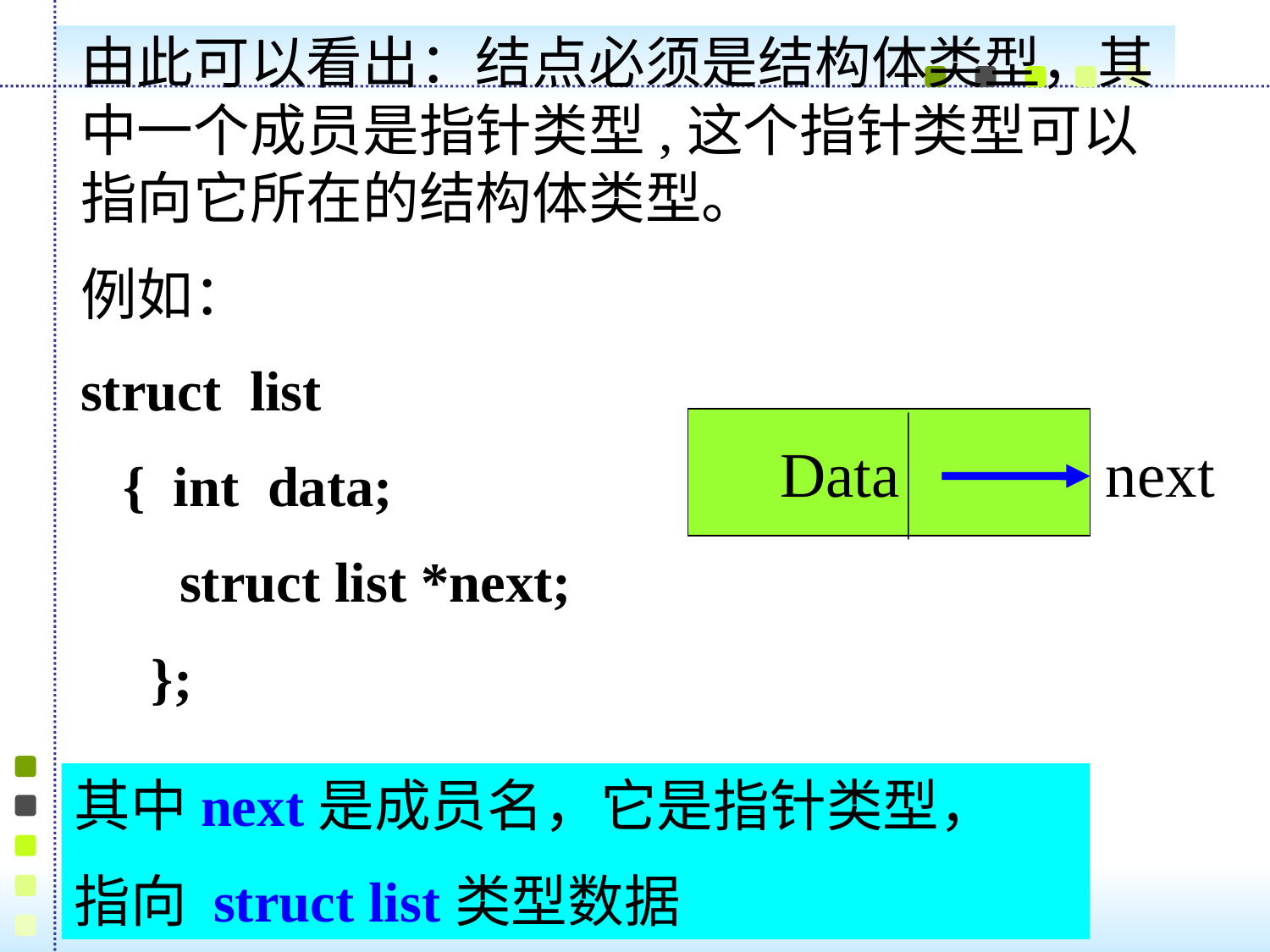

由此可以看出：结点必须是结构体类型，其中一个成员是指针类型,这个指针类型可以指向它所在的结构体类型。
例如：
struct  list
   {  int  data;
       struct list *next;
     };
     Data             next

其中next是成员名，它是指针类型，
指向 struct list类型数据